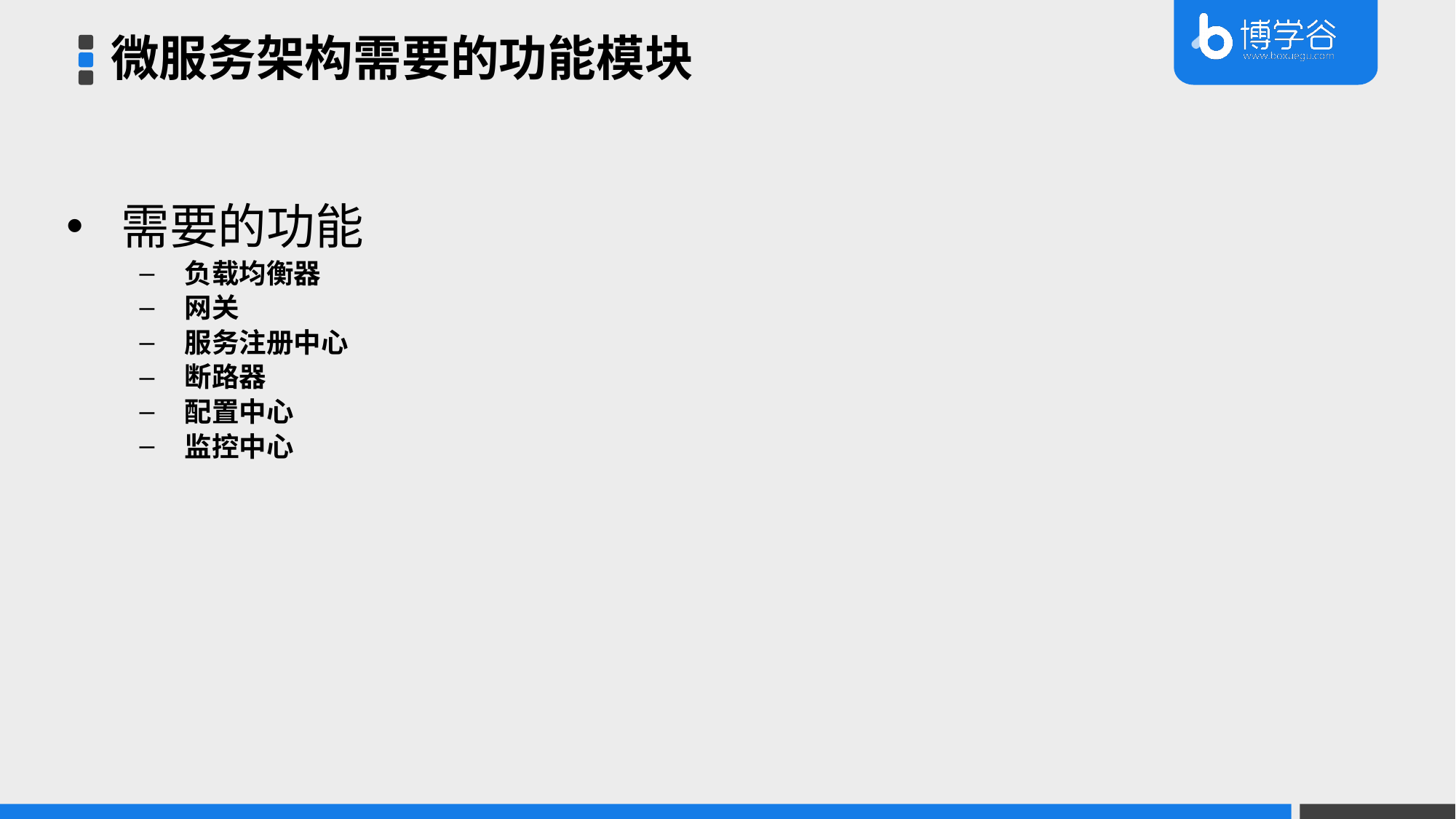

微服务架构需要的功能模块

需要的功能
负载均衡器
网关
服务注册中心
断路器
配置中心
监控中心